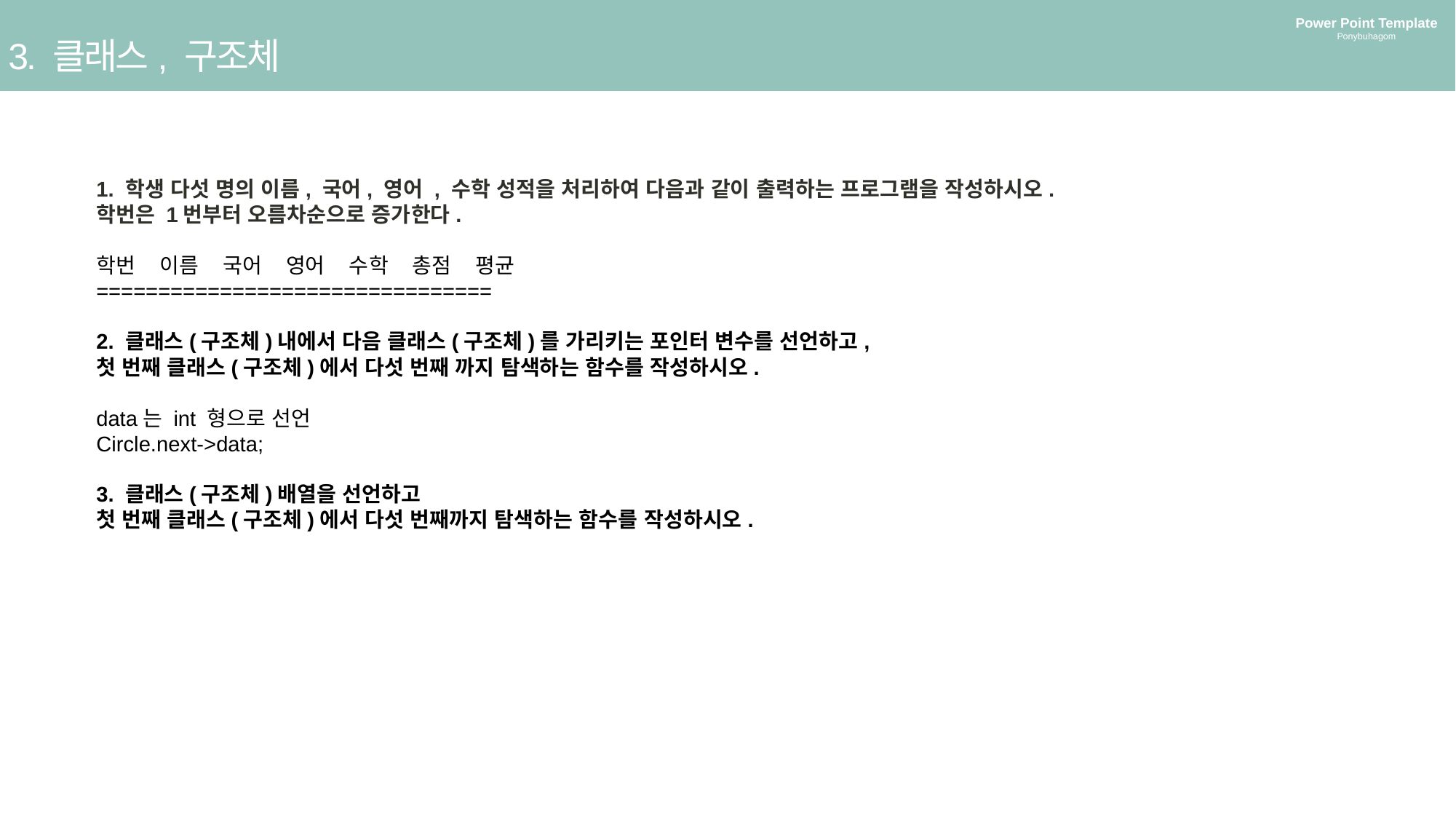

Power Point Template
Ponybuhagom
3. 클래스, 구조체
1. 학생 다섯 명의 이름, 국어, 영어 , 수학 성적을 처리하여 다음과 같이 출력하는 프로그램을 작성하시오.
학번은 1번부터 오름차순으로 증가한다.

학번    이름    국어    영어    수학    총점    평균
================================

2. 클래스(구조체)내에서 다음 클래스(구조체)를 가리키는 포인터 변수를 선언하고,
첫 번째 클래스(구조체)에서 다섯 번째 까지 탐색하는 함수를 작성하시오.

data는 int 형으로 선언
Circle.next->data;

3. 클래스(구조체)배열을 선언하고
첫 번째 클래스(구조체)에서 다섯 번째까지 탐색하는 함수를 작성하시오.